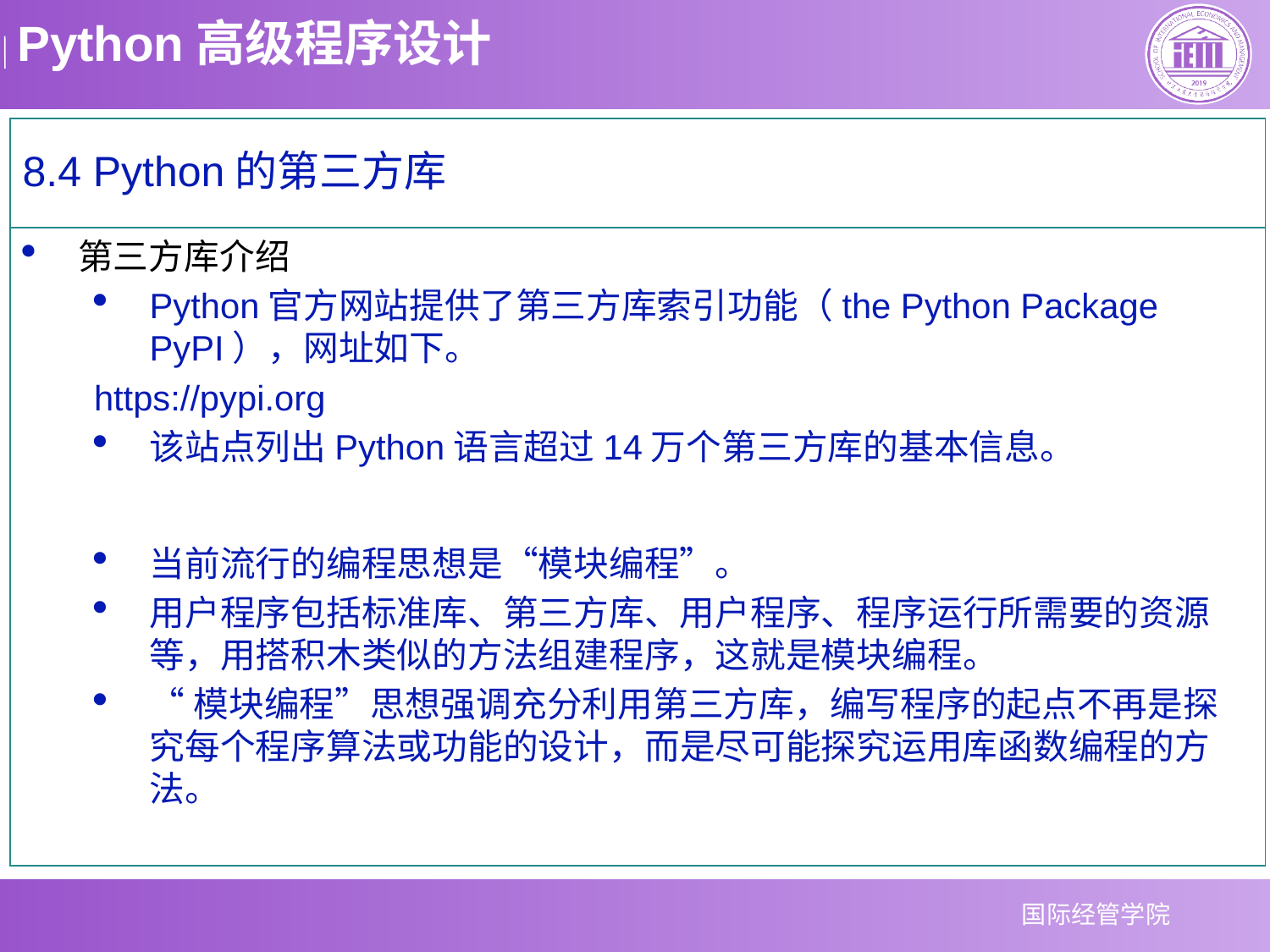

8.4 Python的第三方库
第三方库介绍
Python官方网站提供了第三方库索引功能（the Python Package PyPI），网址如下。
https://pypi.org
该站点列出Python语言超过14万个第三方库的基本信息。

当前流行的编程思想是“模块编程”。
用户程序包括标准库、第三方库、用户程序、程序运行所需要的资源等，用搭积木类似的方法组建程序，这就是模块编程。
“模块编程”思想强调充分利用第三方库，编写程序的起点不再是探究每个程序算法或功能的设计，而是尽可能探究运用库函数编程的方法。